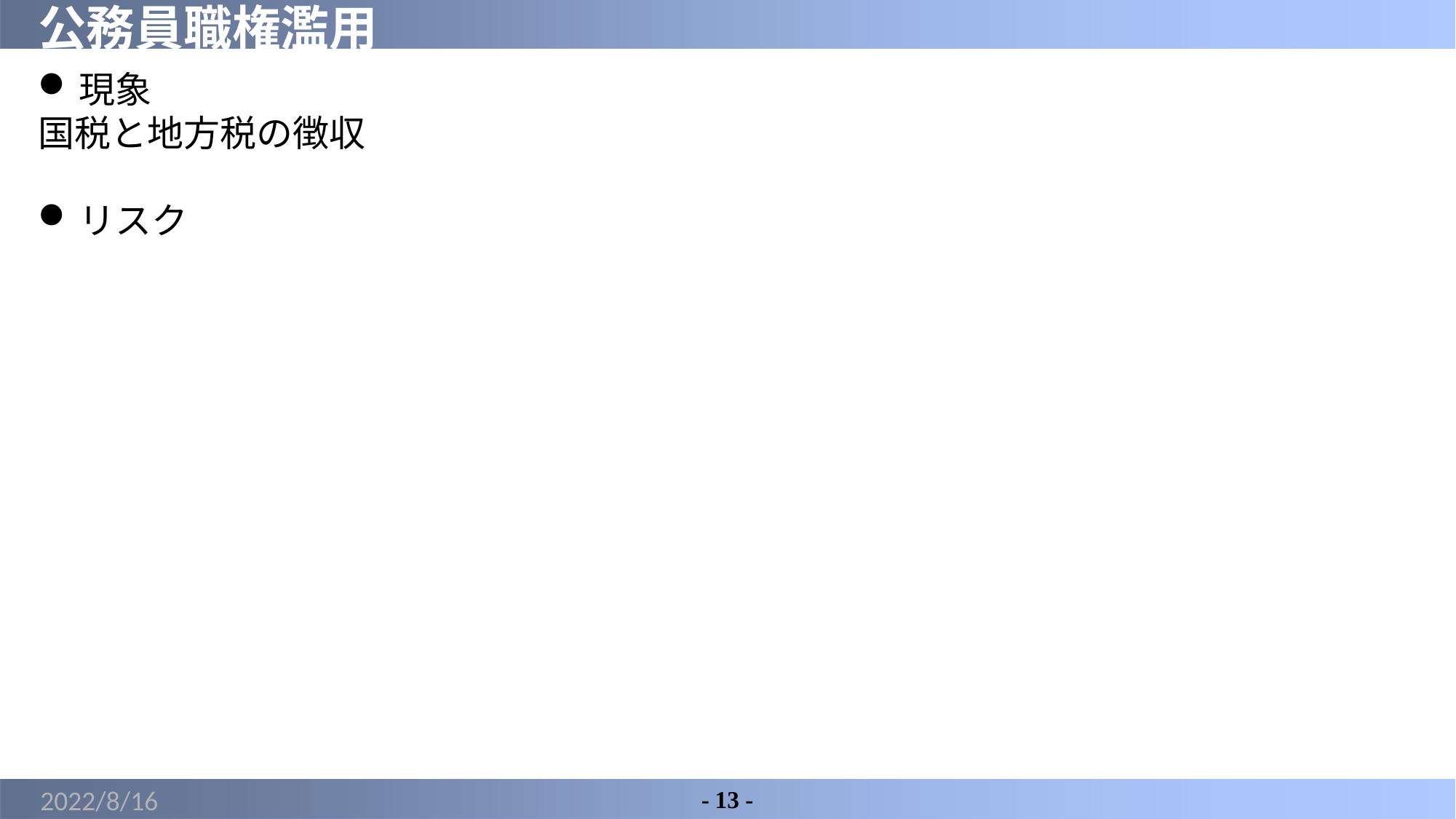

# 公務員職権濫用
現象
国税と地方税の徴収

リスク

2022/8/16
- 13 -